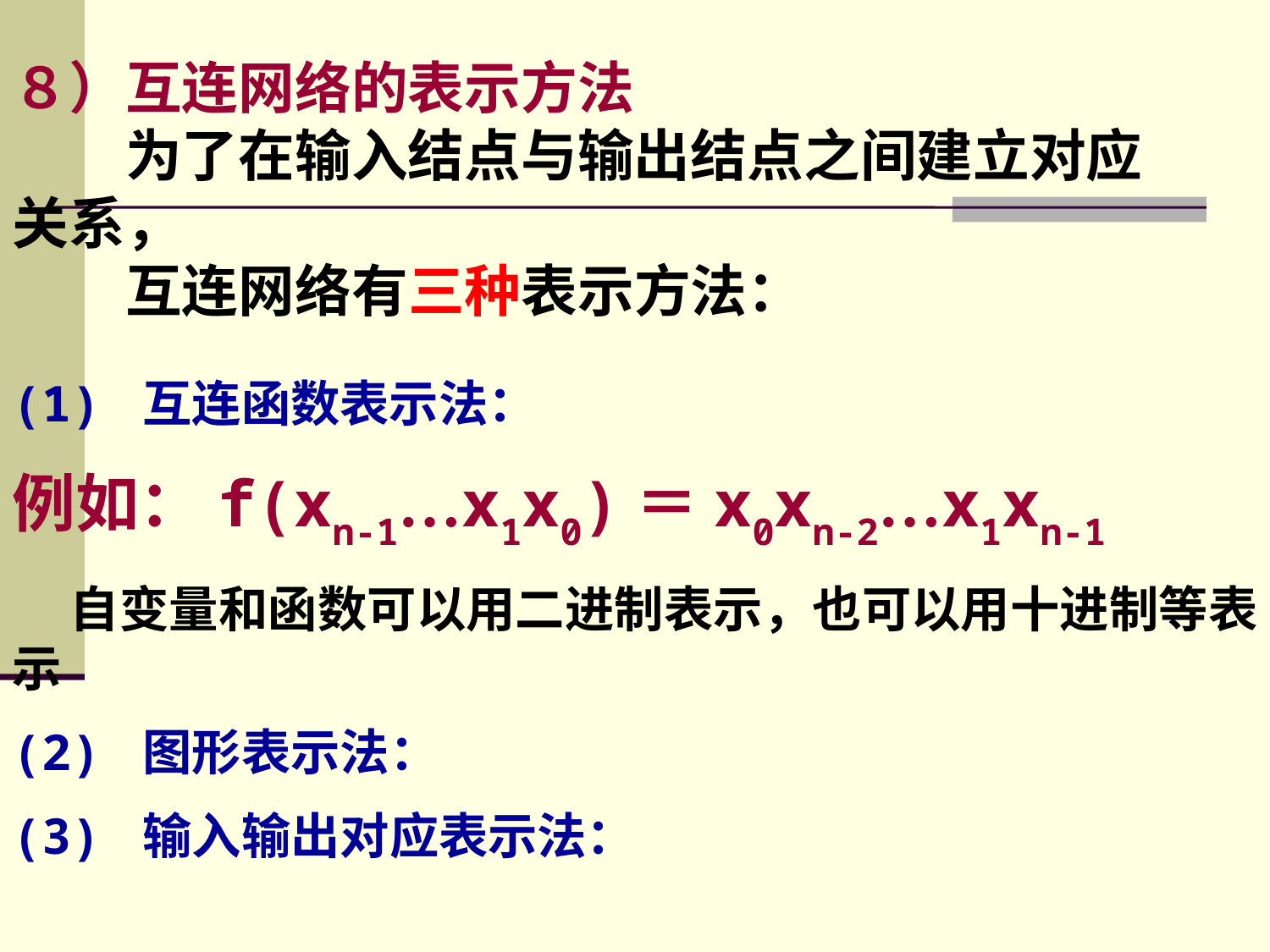

８）互连网络的表示方法
　　为了在输入结点与输出结点之间建立对应关系，
　　互连网络有三种表示方法：
(1) 互连函数表示法：
例如：f(xn-1…x1x0)＝x0xn-2…x1xn-1
    自变量和函数可以用二进制表示，也可以用十进制等表示
(2) 图形表示法：
(3) 输入输出对应表示法：
27